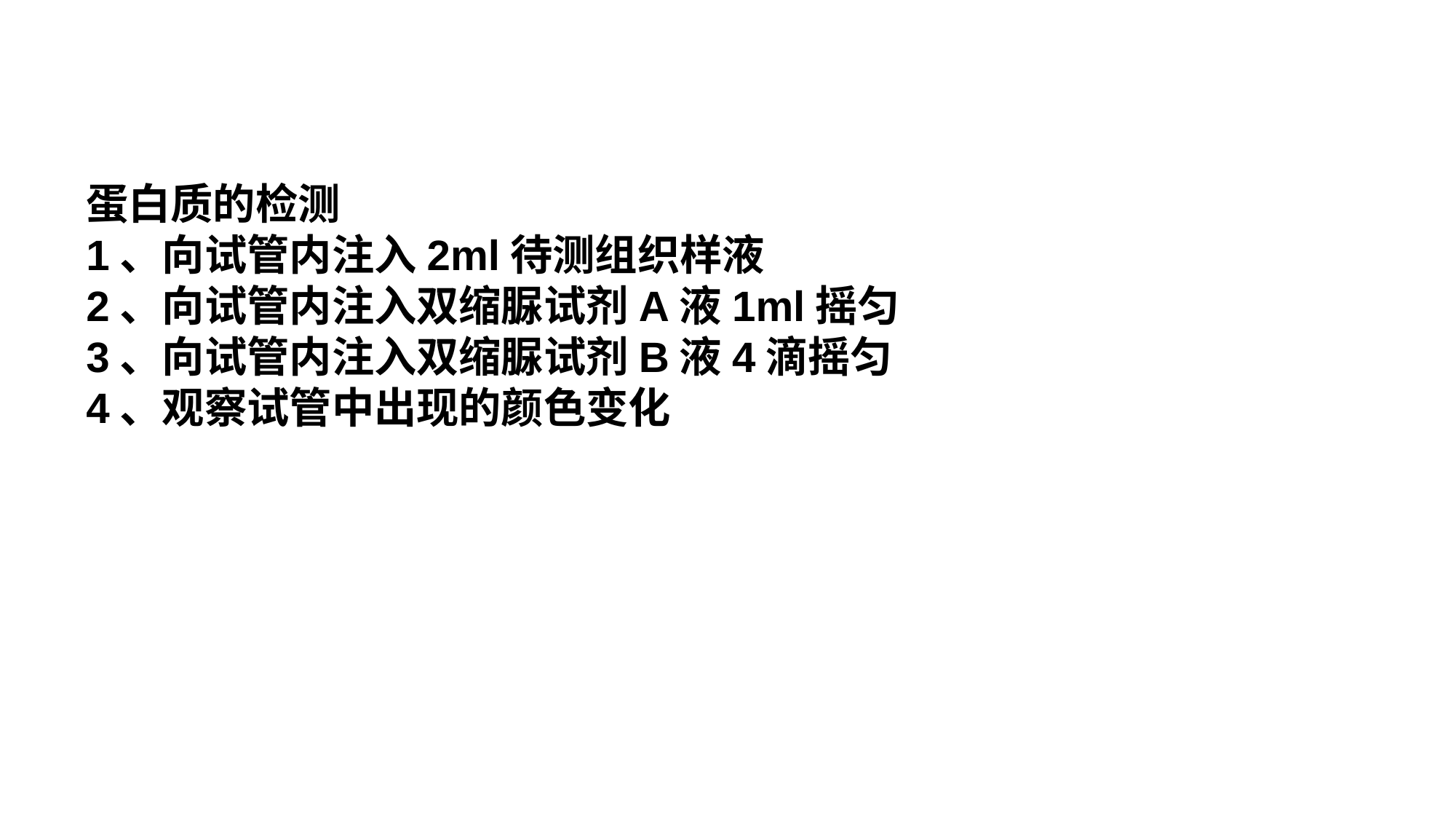

蛋白质的检测
1、向试管内注入2ml待测组织样液
2、向试管内注入双缩脲试剂A液1ml摇匀
3、向试管内注入双缩脲试剂B液4滴摇匀
4、观察试管中出现的颜色变化